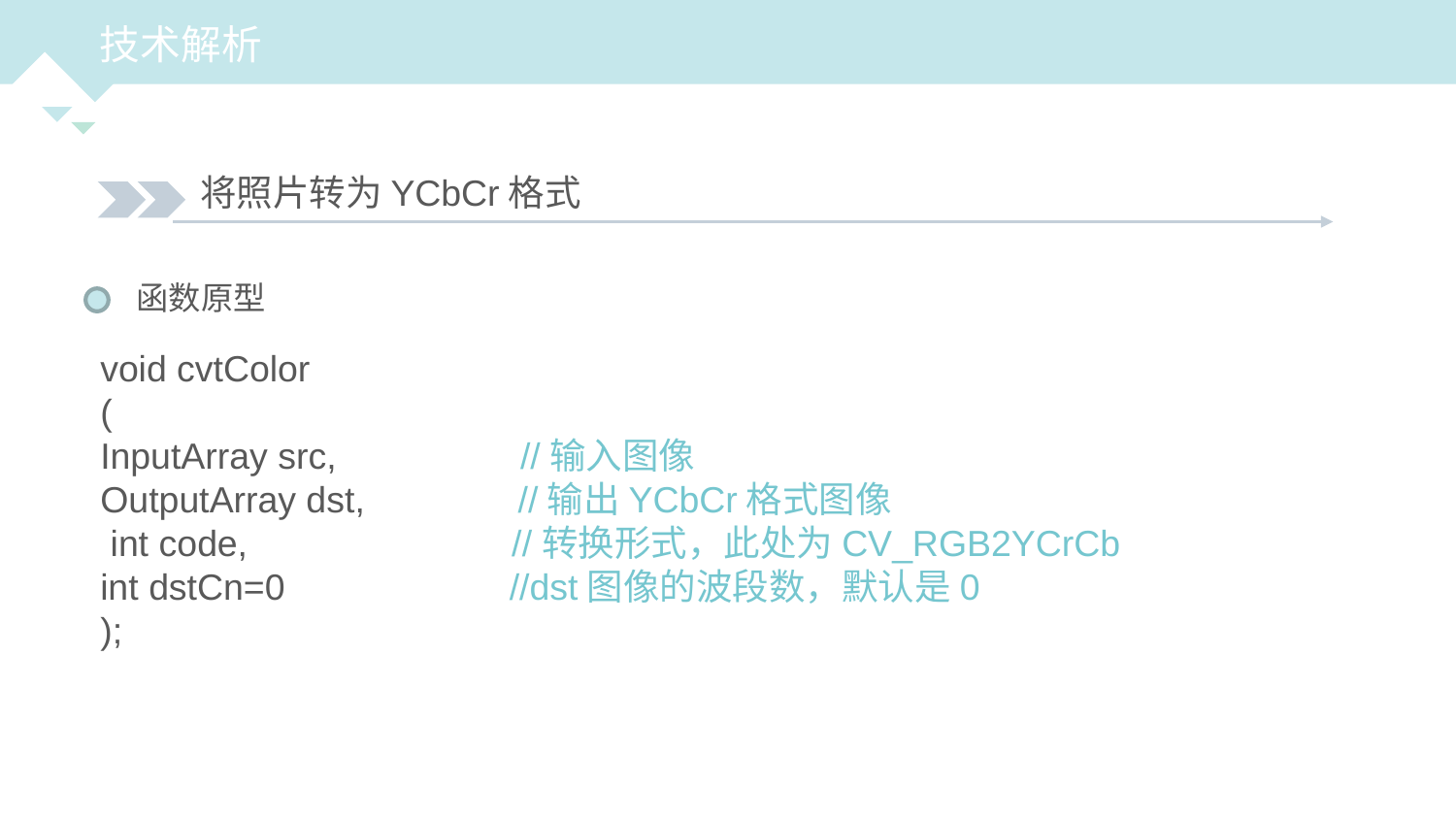

技术解析
将照片转为YCbCr格式

函数原型

void cvtColor
(
InputArray src,                  //输入图像
OutputArray dst,               //输出YCbCr格式图像
 int code,                          //转换形式，此处为CV_RGB2YCrCb
int dstCn=0                      //dst图像的波段数，默认是0
);